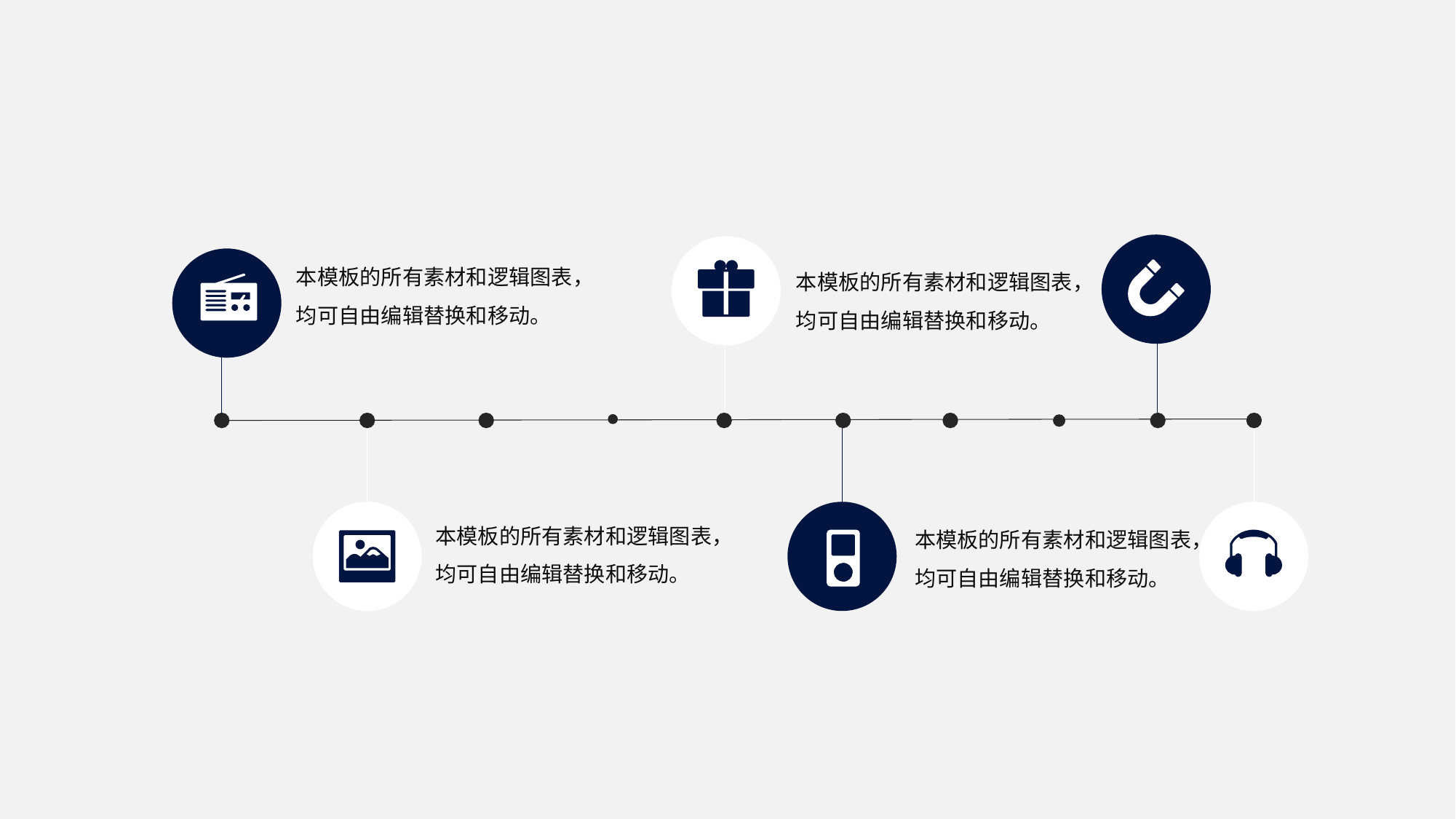

本模板的所有素材和逻辑图表，均可自由编辑替换和移动。

本模板的所有素材和逻辑图表，均可自由编辑替换和移动。

本模板的所有素材和逻辑图表，均可自由编辑替换和移动。
本模板的所有素材和逻辑图表，均可自由编辑替换和移动。